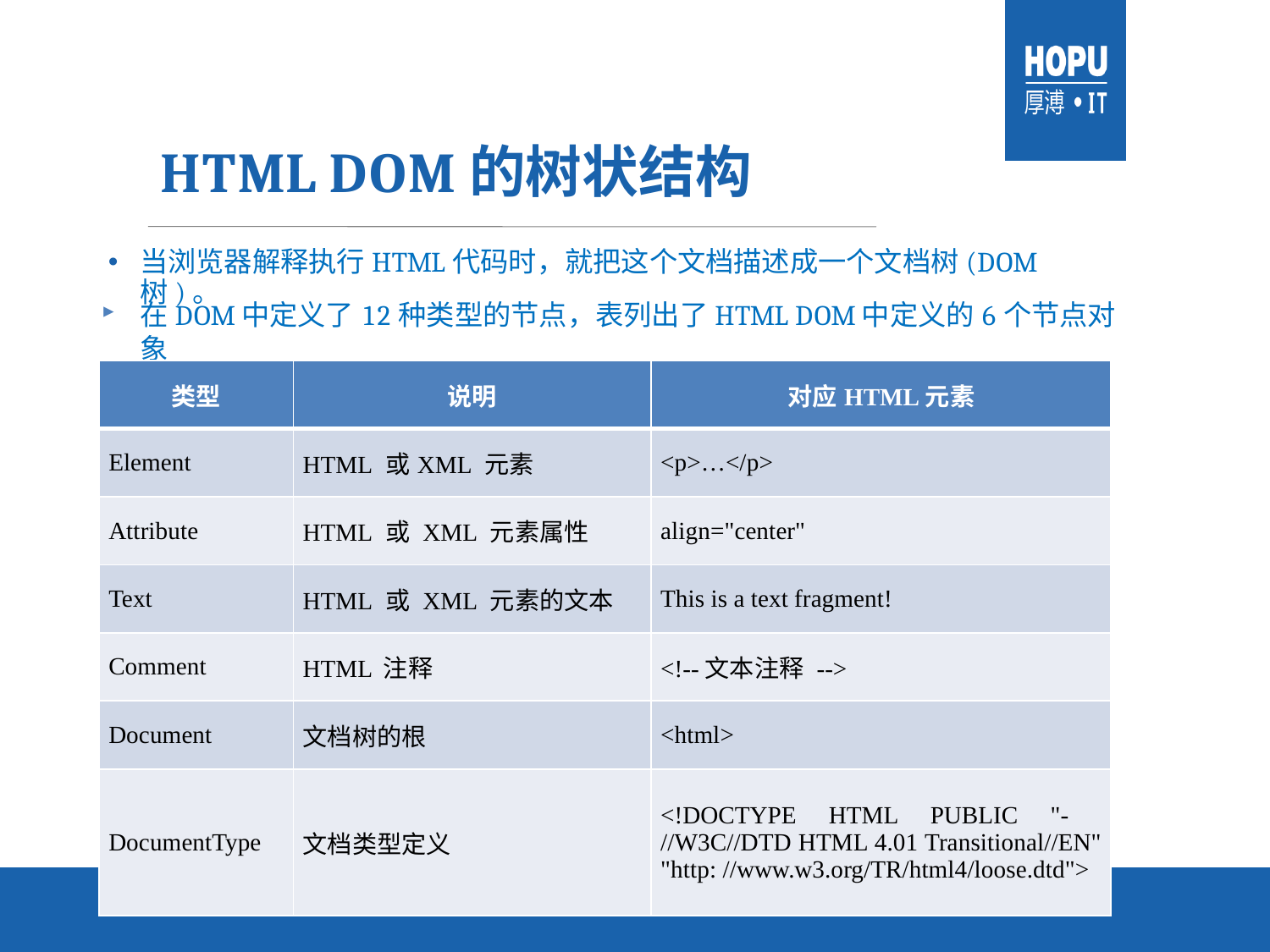

# HTML DOM的树状结构
当浏览器解释执行HTML代码时，就把这个文档描述成一个文档树(DOM树)。
在DOM中定义了12种类型的节点，表列出了HTML DOM中定义的6个节点对象

文档
根元素:html
元素:body
元素:head
元素:h1
元素:title
元素:form
文本: "点击按钮文档，改变颜色! "
文本: "DOM树"
元素input
属性:id
属性:type
属性:value
属性:onclick
| 类型 | 说明 | 对应HTML元素 |
| --- | --- | --- |
| Element | HTML 或XML 元素 | <p>…</p> |
| Attribute | HTML 或 XML 元素属性 | align="center" |
| Text | HTML 或 XML 元素的文本 | This is a text fragment! |
| Comment | HTML 注释 | <!--文本注释 --> |
| Document | 文档树的根 | <html> |
| DocumentType | 文档类型定义 | <!DOCTYPE HTML PUBLIC "- //W3C//DTD HTML 4.01 Transitional//EN" "http: //www.w3.org/TR/html4/loose.dtd"> |